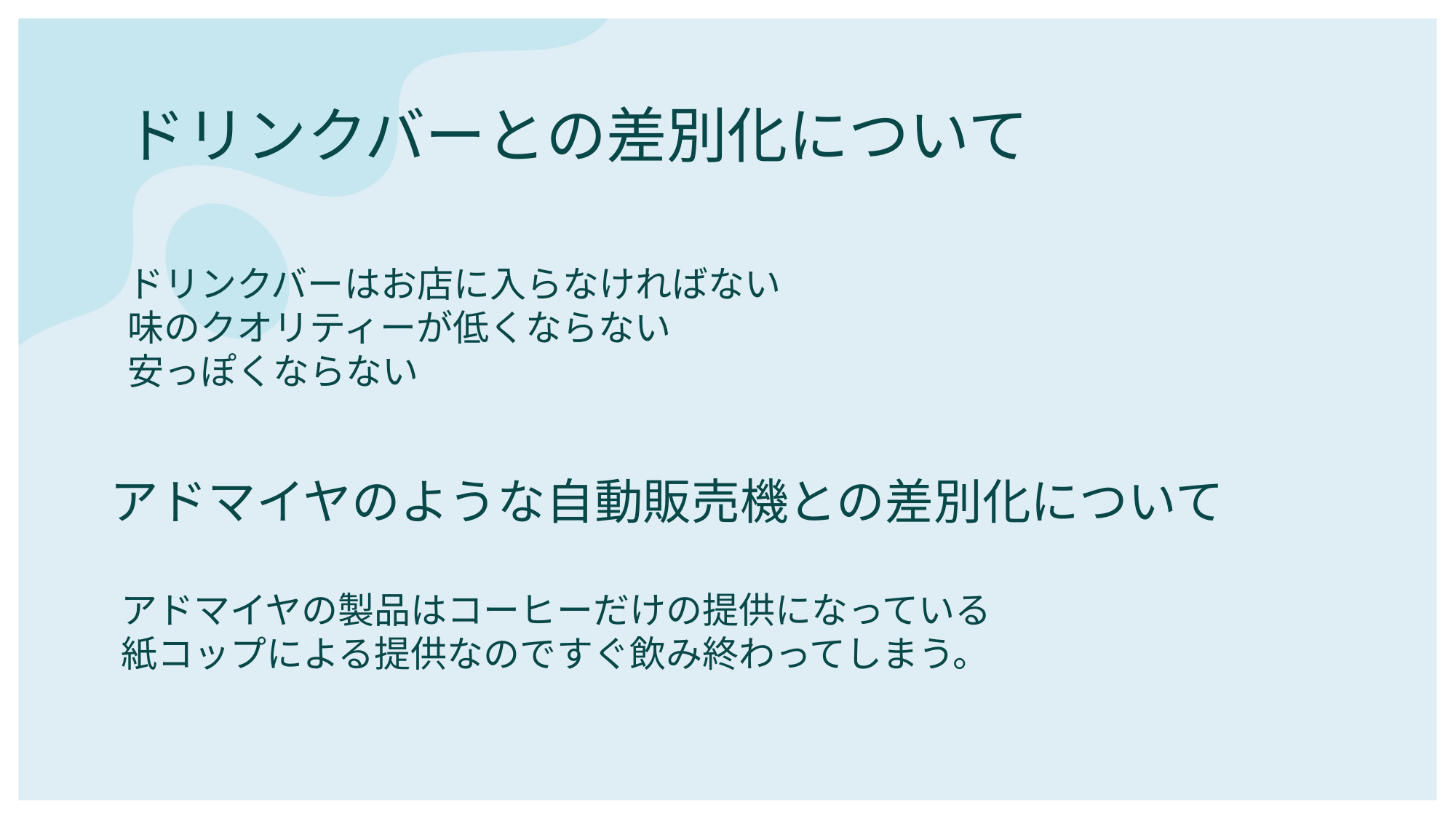

# ドリンクバーとの差別化について
ドリンクバーはお店に入らなければない
味のクオリティーが低くならない
安っぽくならない
アドマイヤのような自動販売機との差別化について
アドマイヤの製品はコーヒーだけの提供になっている
紙コップによる提供なのですぐ飲み終わってしまう。